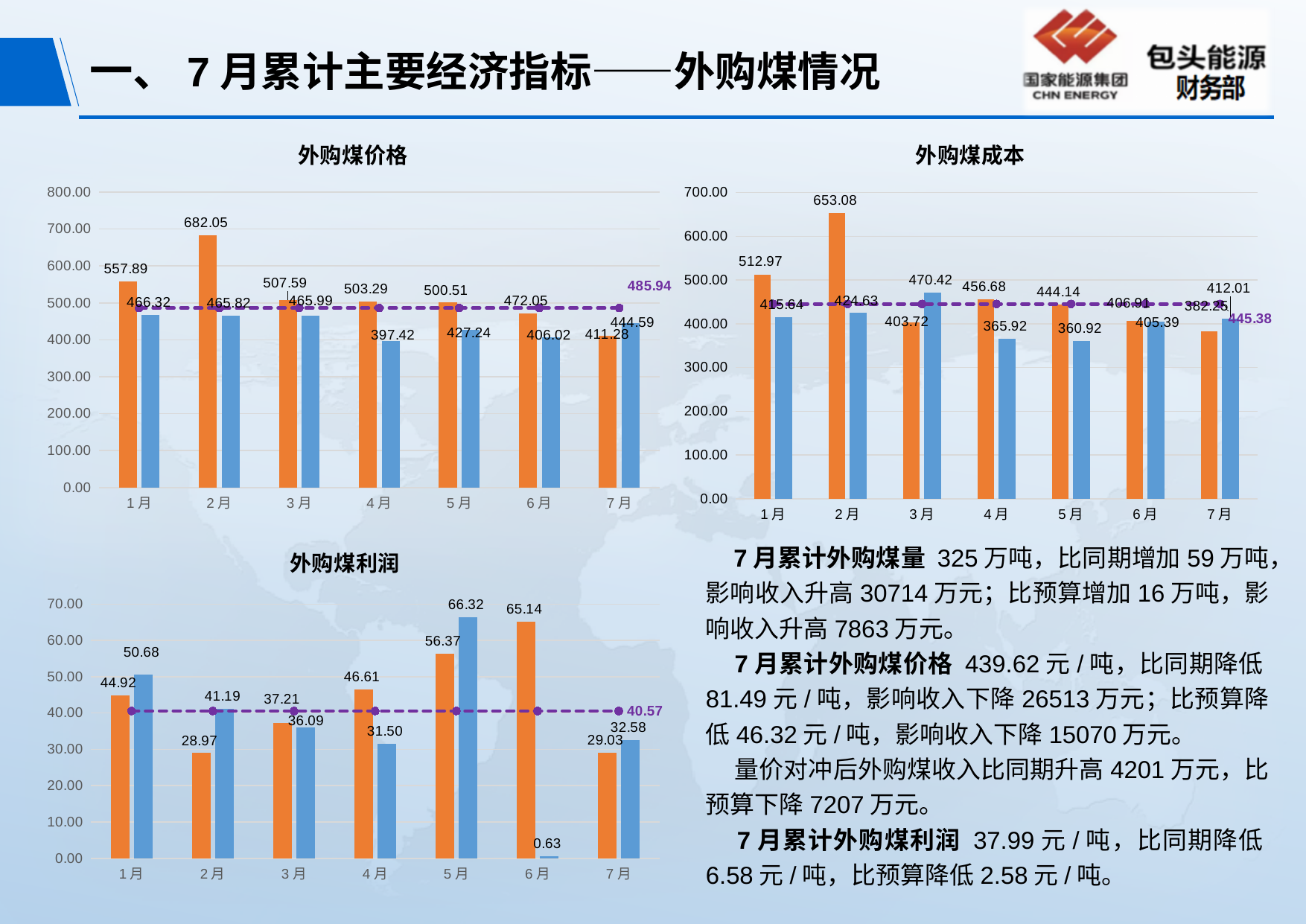

# 一、7月累计主要经济指标——外购煤情况

### Chart: 外购煤价格

| Category | 2023年 | 2024年 | 本年预算 |
|---|---|---|---|
| 1月 | 557.89 | 466.32 | 485.94 |
| 2月 | 682.05 | 465.82 | 485.94 |
| 3月 | 507.59 | 465.99 | 485.94 |
| 4月 | 503.29 | 397.42 | 485.94 |
| 5月 | 500.51 | 427.24 | 485.94 |
| 6月 | 472.05 | 406.02 | 485.94 |
| 7月 | 411.28 | 444.59 | 485.94 |

### Chart: 外购煤成本

| Category | 2023年 | 2024年 | 本年预算 |
|---|---|---|---|
| 1月 | 512.97 | 415.64 | 445.38 |
| 2月 | 653.08 | 424.63 | 445.38 |
| 3月 | 403.72 | 470.42 | 445.38 |
| 4月 | 456.68 | 365.92 | 445.38 |
| 5月 | 444.14 | 360.92 | 445.38 |
| 6月 | 406.91 | 405.39 | 445.38 |
| 7月 | 382.25 | 412.01 | 445.38 |

### Chart: 外购煤利润

| Category | 2023年 | 2024年 | 本年预算 |
|---|---|---|---|
| 1月 | 44.92 | 50.68 | 40.57 |
| 2月 | 28.97 | 41.19 | 40.57 |
| 3月 | 37.21 | 36.09 | 40.57 |
| 4月 | 46.61 | 31.5 | 40.57 |
| 5月 | 56.37 | 66.32 | 40.57 |
| 6月 | 65.14 | 0.63 | 40.57 |
| 7月 | 29.03 | 32.58 | 40.57 |
    7月累计外购煤量 325万吨，比同期增加59万吨，影响收入升高30714万元；比预算增加16万吨，影响收入升高7863万元。
    7月累计外购煤价格 439.62元/吨，比同期降低81.49元/吨，影响收入下降26513万元；比预算降低46.32元/吨，影响收入下降15070万元。
    量价对冲后外购煤收入比同期升高4201万元，比预算下降7207万元。
    7月累计外购煤利润 37.99元/吨，比同期降低6.58元/吨，比预算降低2.58元/吨。
15